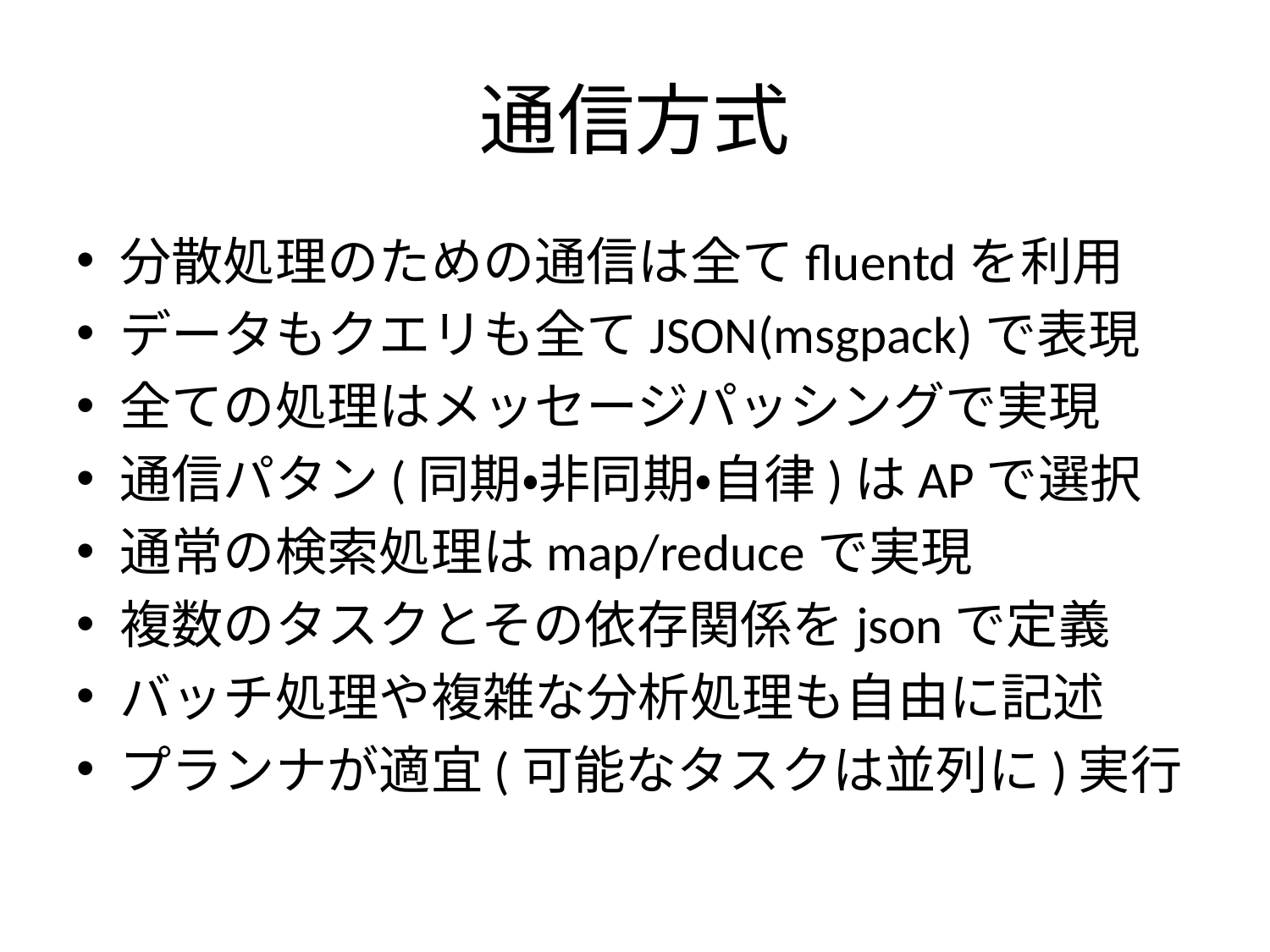

# 通信方式
分散処理のための通信は全てfluentdを利用
データもクエリも全てJSON(msgpack)で表現
全ての処理はメッセージパッシングで実現
通信パタン(同期・非同期・自律)はAPで選択
通常の検索処理はmap/reduceで実現
複数のタスクとその依存関係をjsonで定義
バッチ処理や複雑な分析処理も自由に記述
プランナが適宜(可能なタスクは並列に)実行